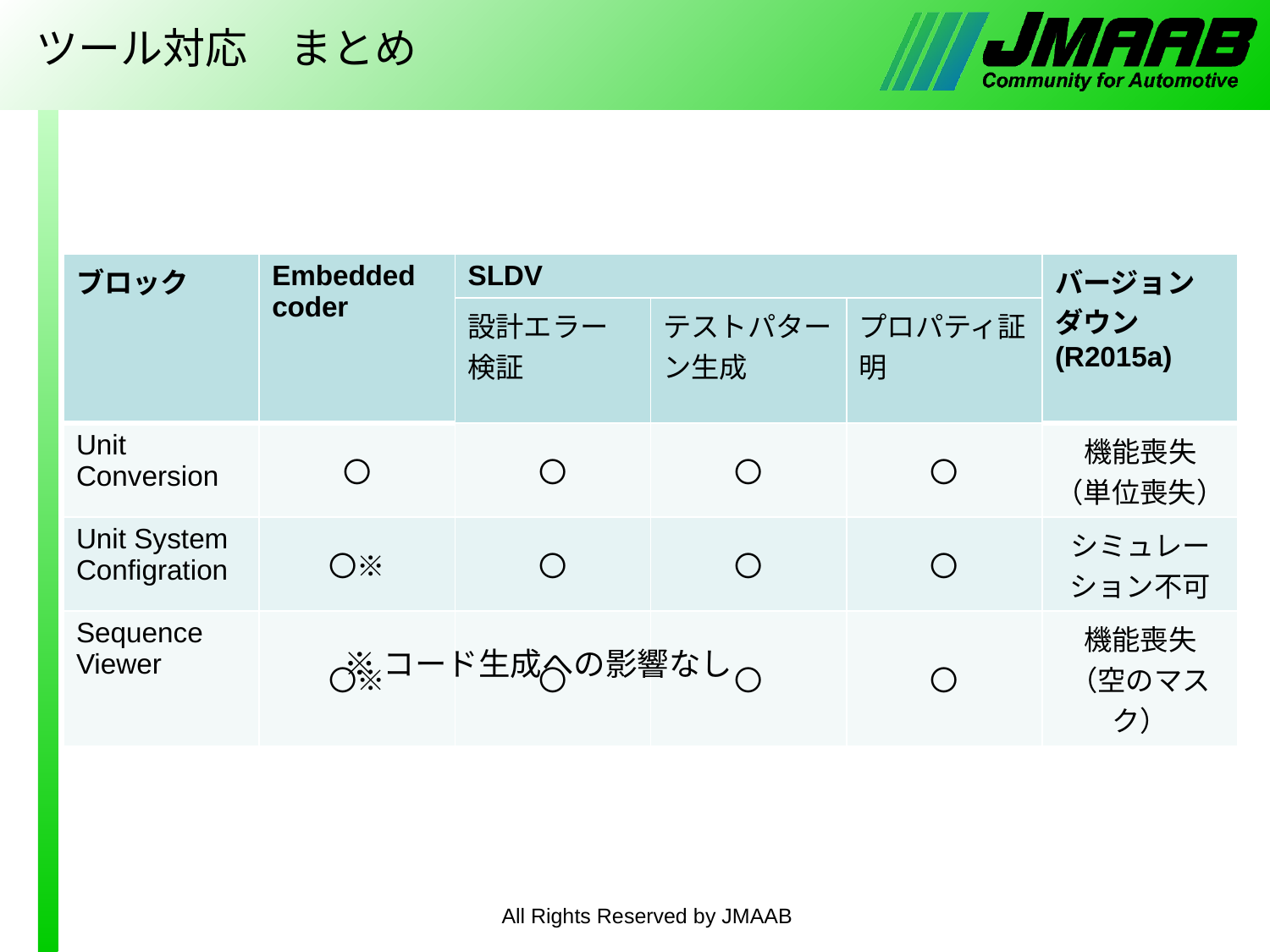

# ツール対応　まとめ
| ブロック | Embedded coder | SLDV |  |  | バージョン ダウン (R2015a) |
| --- | --- | --- | --- | --- | --- |
|  |  | 設計エラー 検証 | テストパターン生成 | プロパティ証明 |  |
| Unit Conversion | 〇 | 〇 | 〇 | 〇 | 機能喪失 （単位喪失） |
| Unit System Configration | 〇※ | 〇 | 〇 | 〇 | シミュレーション不可 |
| Sequence Viewer | 〇※ | 〇 | 〇 | 〇 | 機能喪失 （空のマスク） |
※コード生成への影響なし